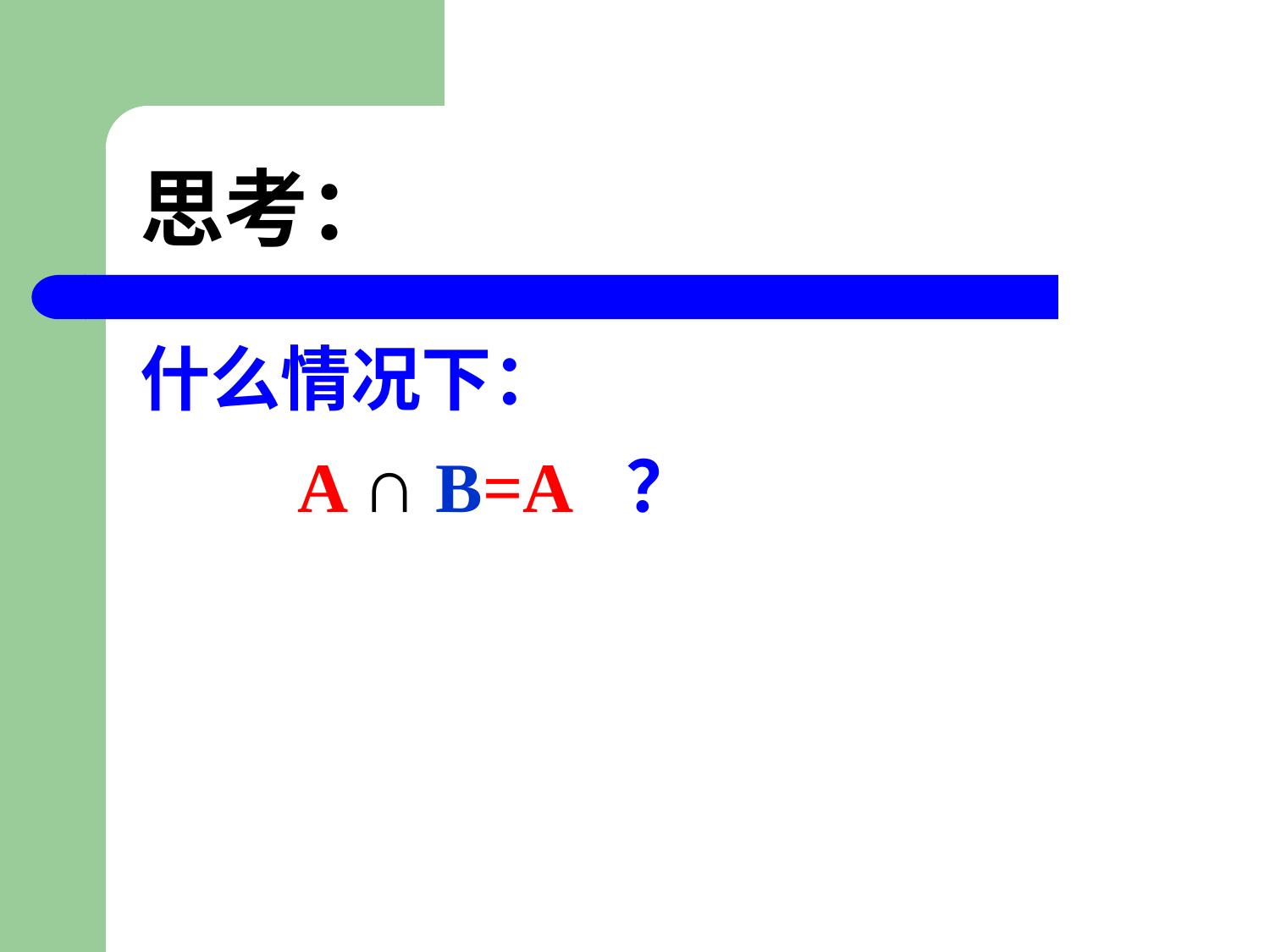

# 思考：
什么情况下：
         A ∩ B=A  ？